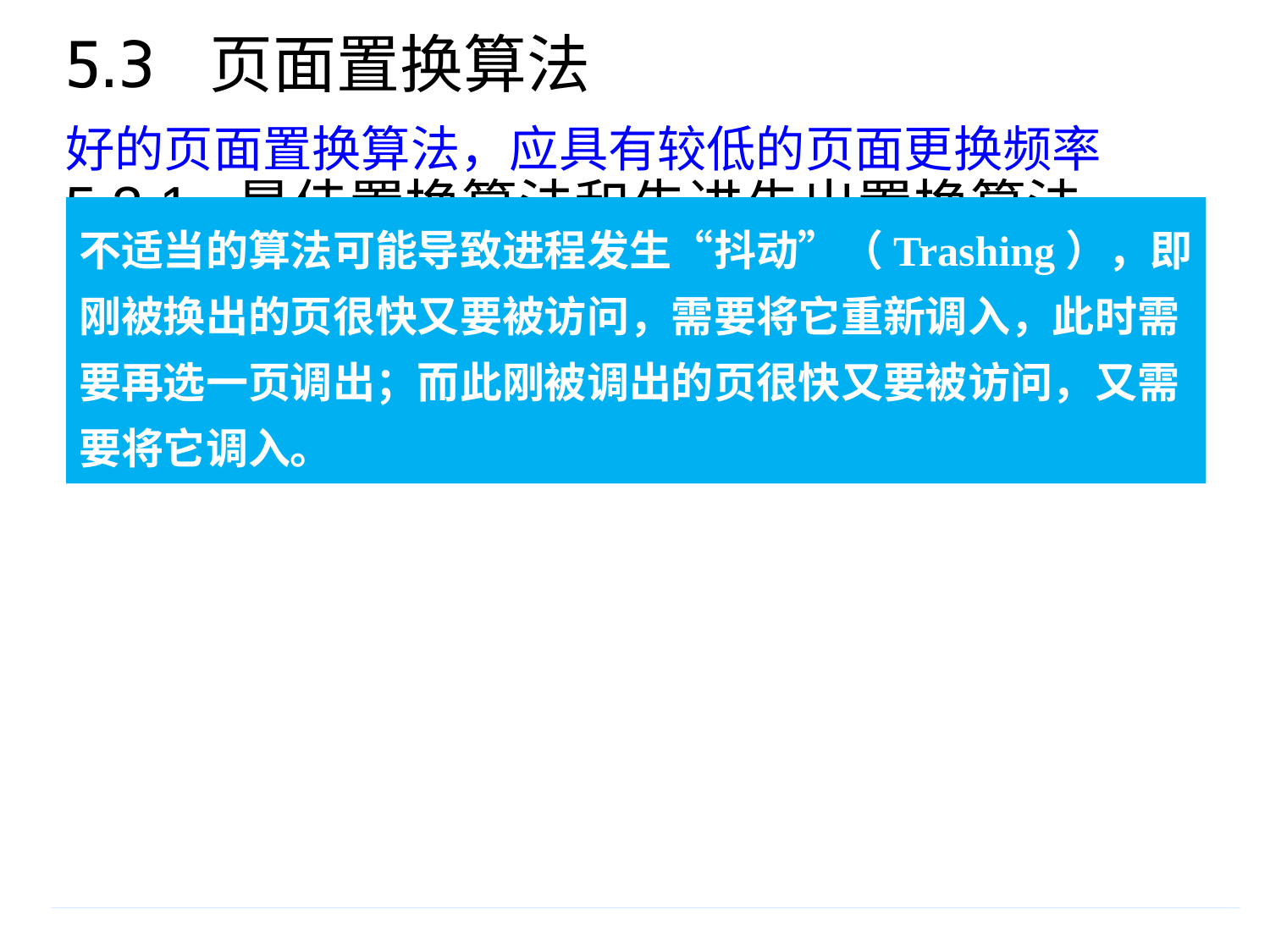

5.3  页面置换算法
好的页面置换算法，应具有较低的页面更换频率
5.3.1  最佳置换算法和先进先出置换算法
1．最佳置换算法（OPT）
选择以后永不使用的或者是未来最长时间内不再使用的页面淘汰
不适当的算法可能导致进程发生“抖动”（Trashing），即刚被换出的页很快又要被访问，需要将它重新调入，此时需要再选一页调出；而此刚被调出的页很快又要被访问，又需要将它调入。